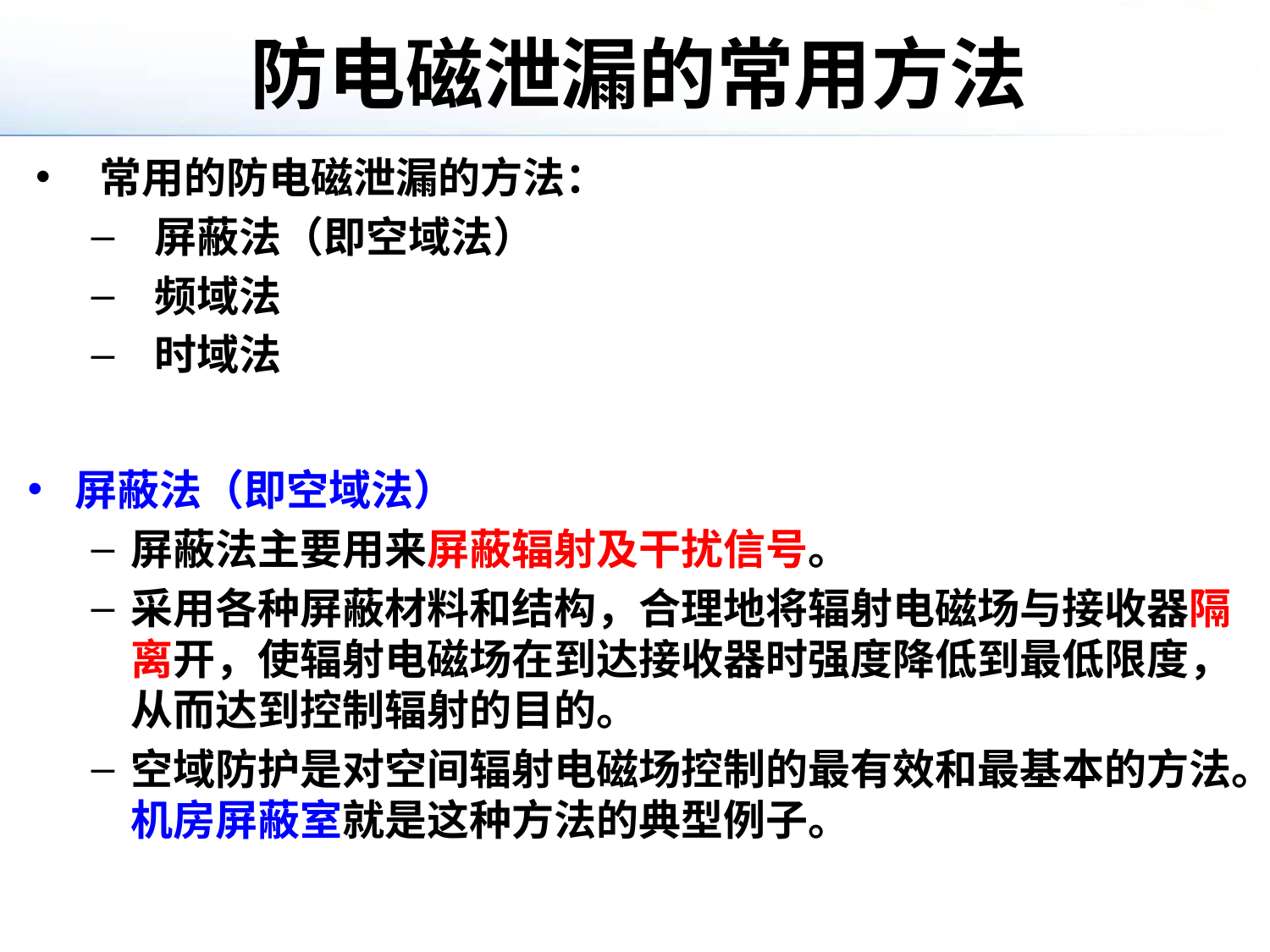

# 防电磁泄漏的常用方法
常用的防电磁泄漏的方法：
屏蔽法（即空域法）
频域法
时域法

屏蔽法（即空域法）
屏蔽法主要用来屏蔽辐射及干扰信号。
采用各种屏蔽材料和结构，合理地将辐射电磁场与接收器隔离开，使辐射电磁场在到达接收器时强度降低到最低限度，从而达到控制辐射的目的。
空域防护是对空间辐射电磁场控制的最有效和最基本的方法。机房屏蔽室就是这种方法的典型例子。